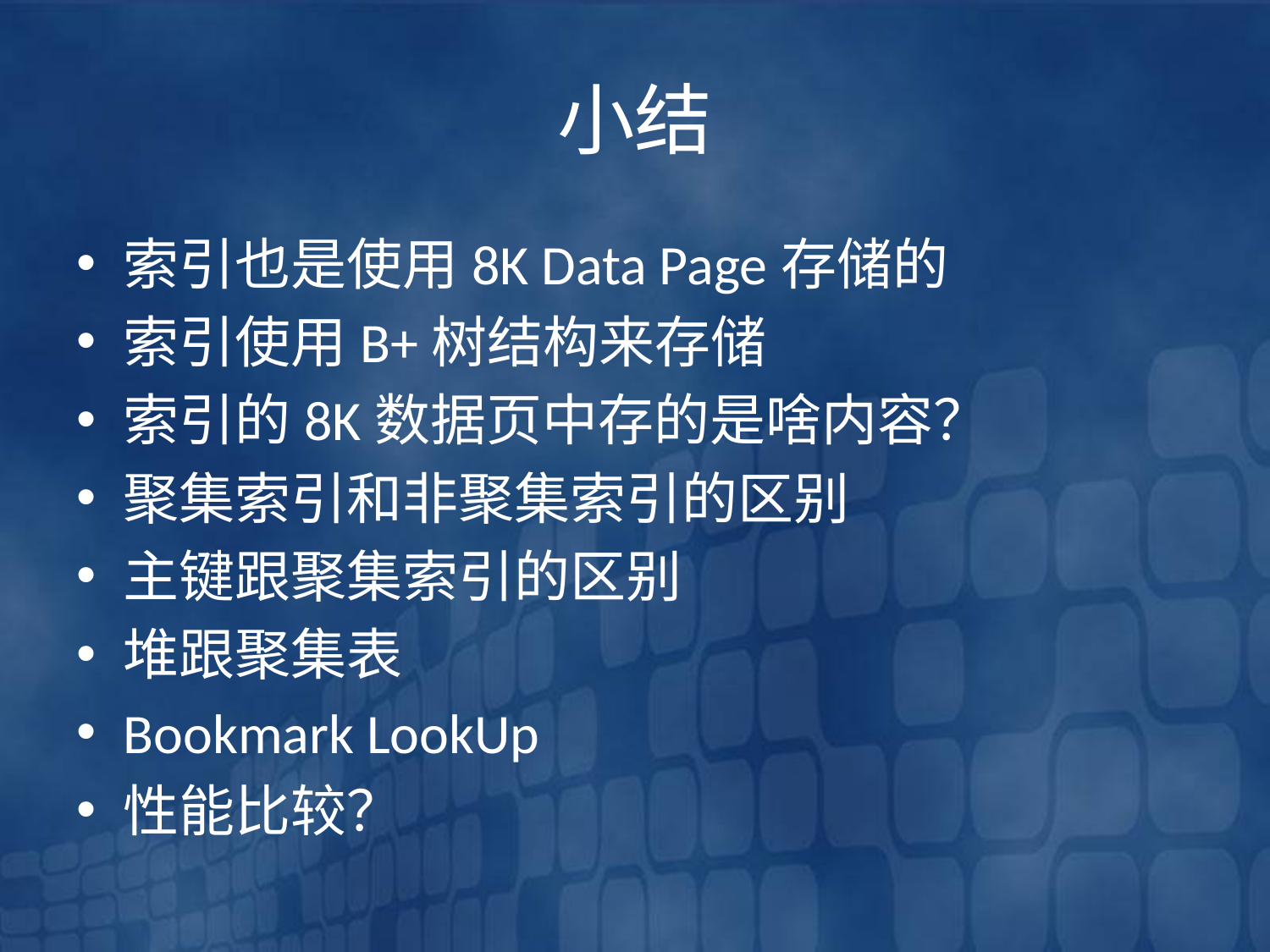

# 小结
索引也是使用8K Data Page存储的
索引使用B+树结构来存储
索引的8K数据页中存的是啥内容？
聚集索引和非聚集索引的区别
主键跟聚集索引的区别
堆跟聚集表
Bookmark LookUp
性能比较？